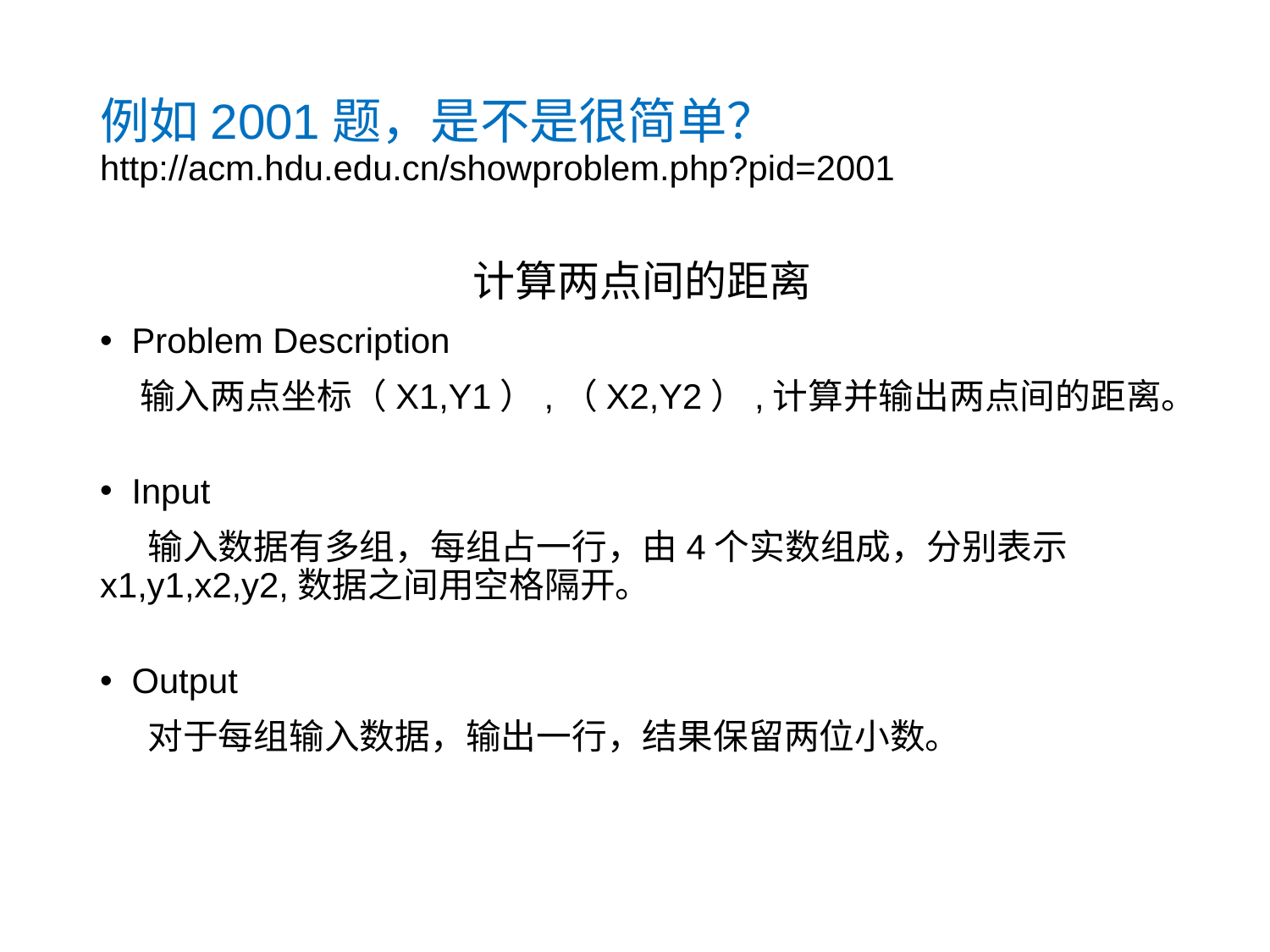

# 例如2001题，是不是很简单？ http://acm.hdu.edu.cn/showproblem.php?pid=2001
计算两点间的距离
Problem Description
    输入两点坐标（X1,Y1）,（X2,Y2）,计算并输出两点间的距离。

Input
     输入数据有多组，每组占一行，由4个实数组成，分别表示x1,y1,x2,y2,数据之间用空格隔开。

Output
     对于每组输入数据，输出一行，结果保留两位小数。